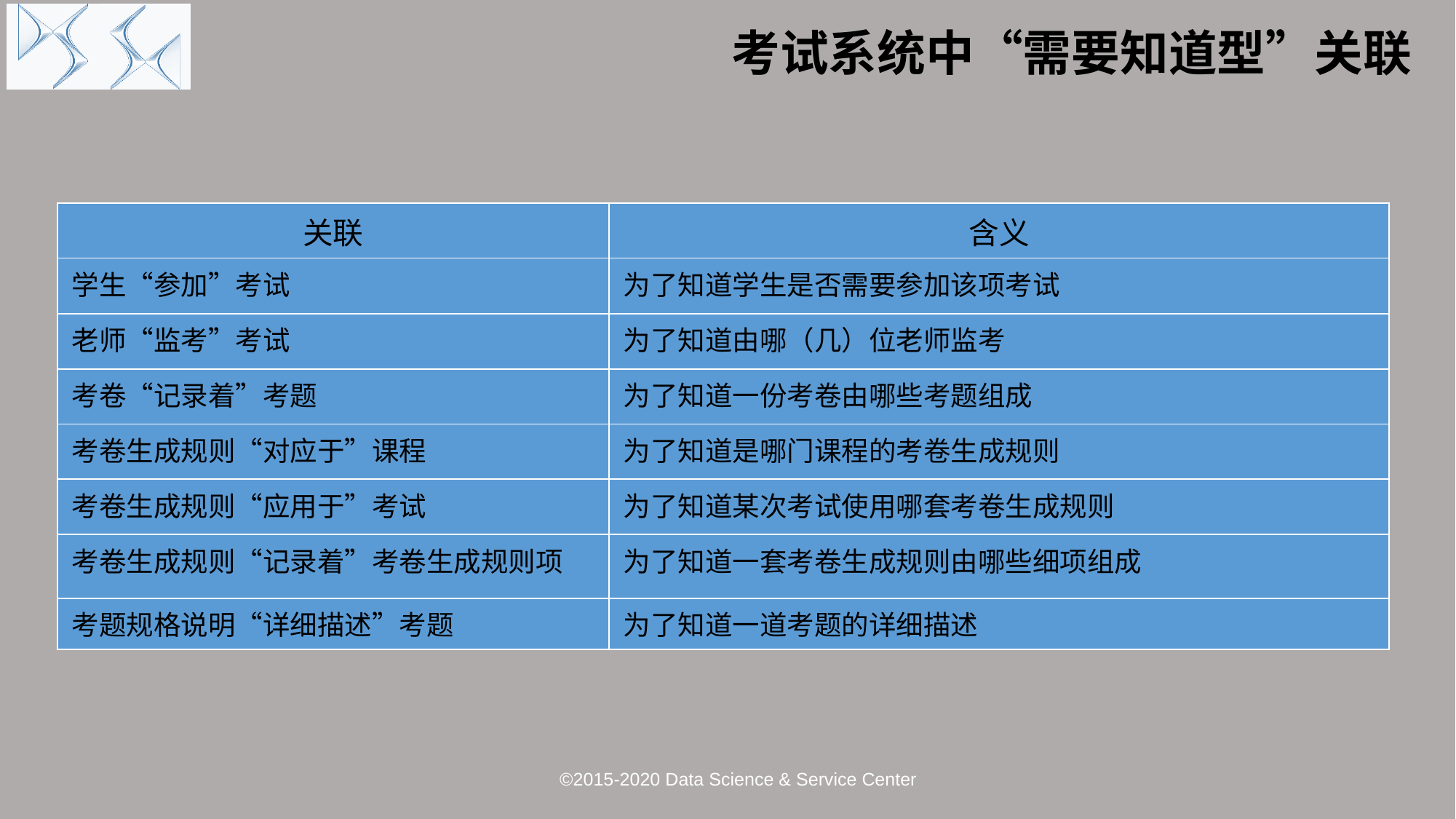

# 考试系统中“需要知道型”关联
| 关联 | 含义 |
| --- | --- |
| 学生“参加”考试 | 为了知道学生是否需要参加该项考试 |
| 老师“监考”考试 | 为了知道由哪（几）位老师监考 |
| 考卷“记录着”考题 | 为了知道一份考卷由哪些考题组成 |
| 考卷生成规则“对应于”课程 | 为了知道是哪门课程的考卷生成规则 |
| 考卷生成规则“应用于”考试 | 为了知道某次考试使用哪套考卷生成规则 |
| 考卷生成规则“记录着”考卷生成规则项 | 为了知道一套考卷生成规则由哪些细项组成 |
| 考题规格说明“详细描述”考题 | 为了知道一道考题的详细描述 |
©2015-2020 Data Science & Service Center